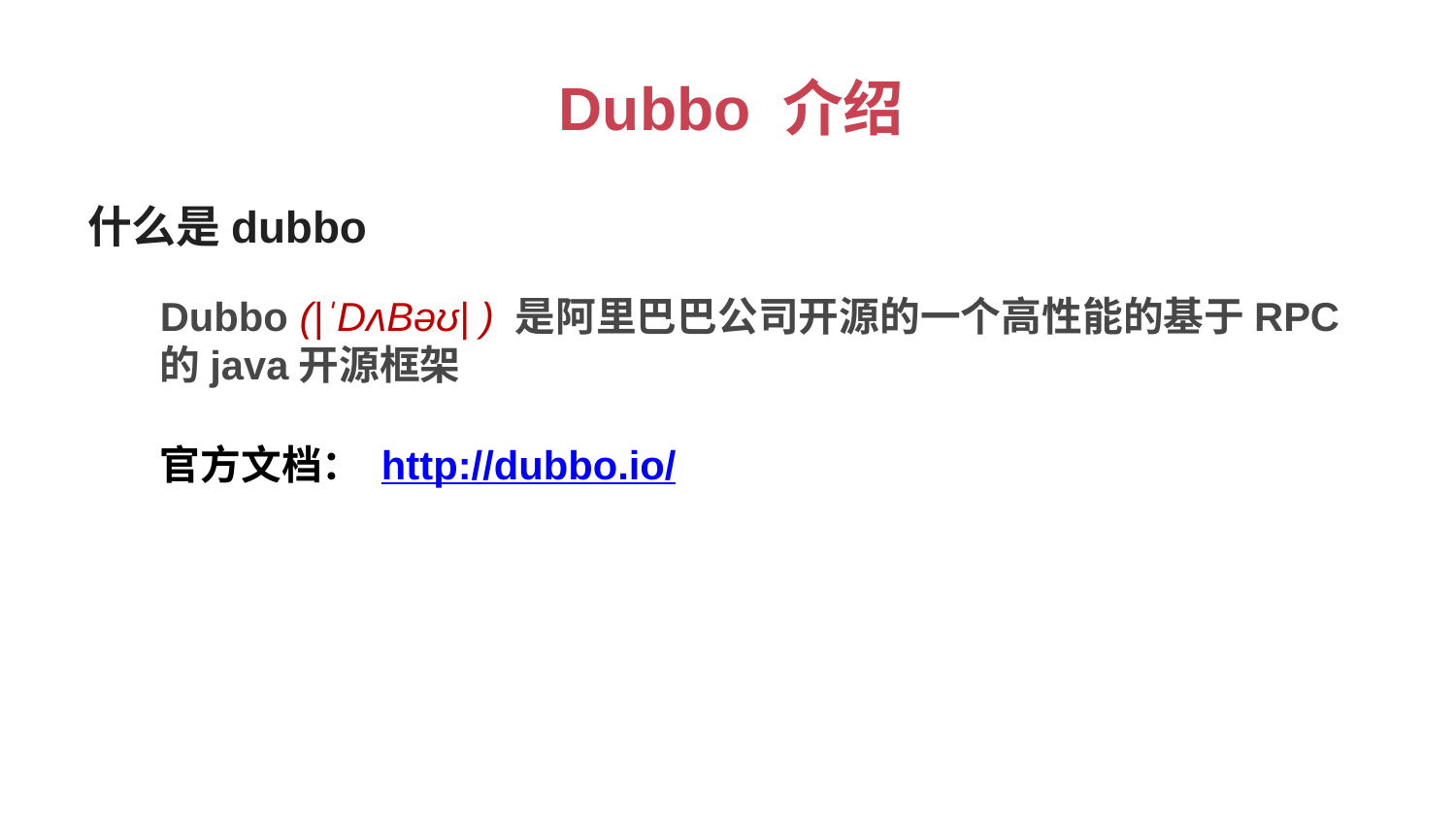

# Dubbo 介绍
什么是dubbo
Dubbo (|ˈDʌBəʊ| ) 是阿里巴巴公司开源的一个高性能的基于RPC的java开源框架
官方文档： http://dubbo.io/